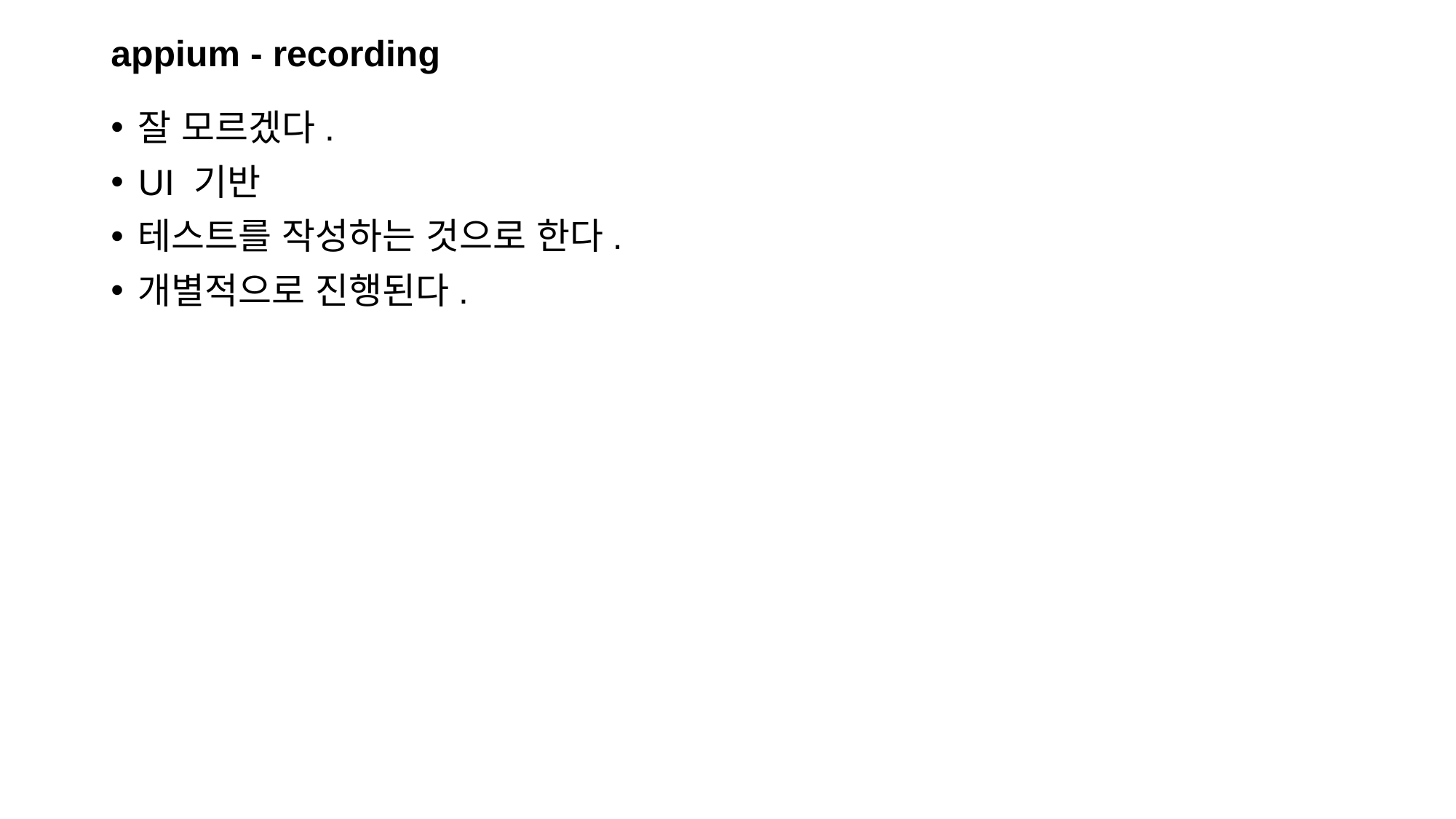

# appium - recording
잘 모르겠다.
UI 기반
테스트를 작성하는 것으로 한다.
개별적으로 진행된다.